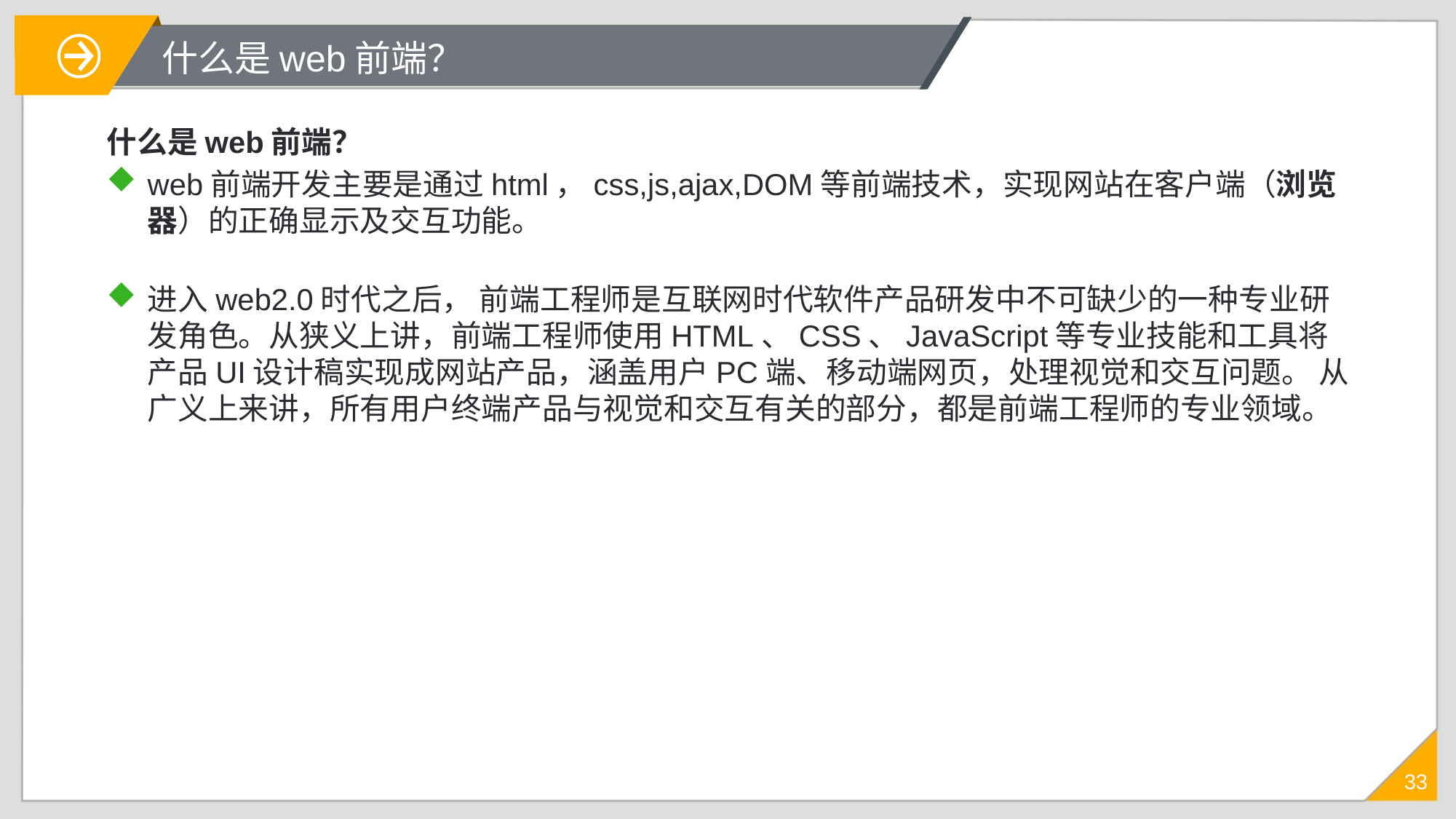

# 什么是web前端？
什么是web前端？
web前端开发主要是通过html，css,js,ajax,DOM等前端技术，实现网站在客户端（浏览器）的正确显示及交互功能。
进入web2.0时代之后， 前端工程师是互联网时代软件产品研发中不可缺少的一种专业研发角色。从狭义上讲，前端工程师使用HTML、CSS、JavaScript等专业技能和工具将产品UI设计稿实现成网站产品，涵盖用户PC端、移动端网页，处理视觉和交互问题。 从广义上来讲，所有用户终端产品与视觉和交互有关的部分，都是前端工程师的专业领域。